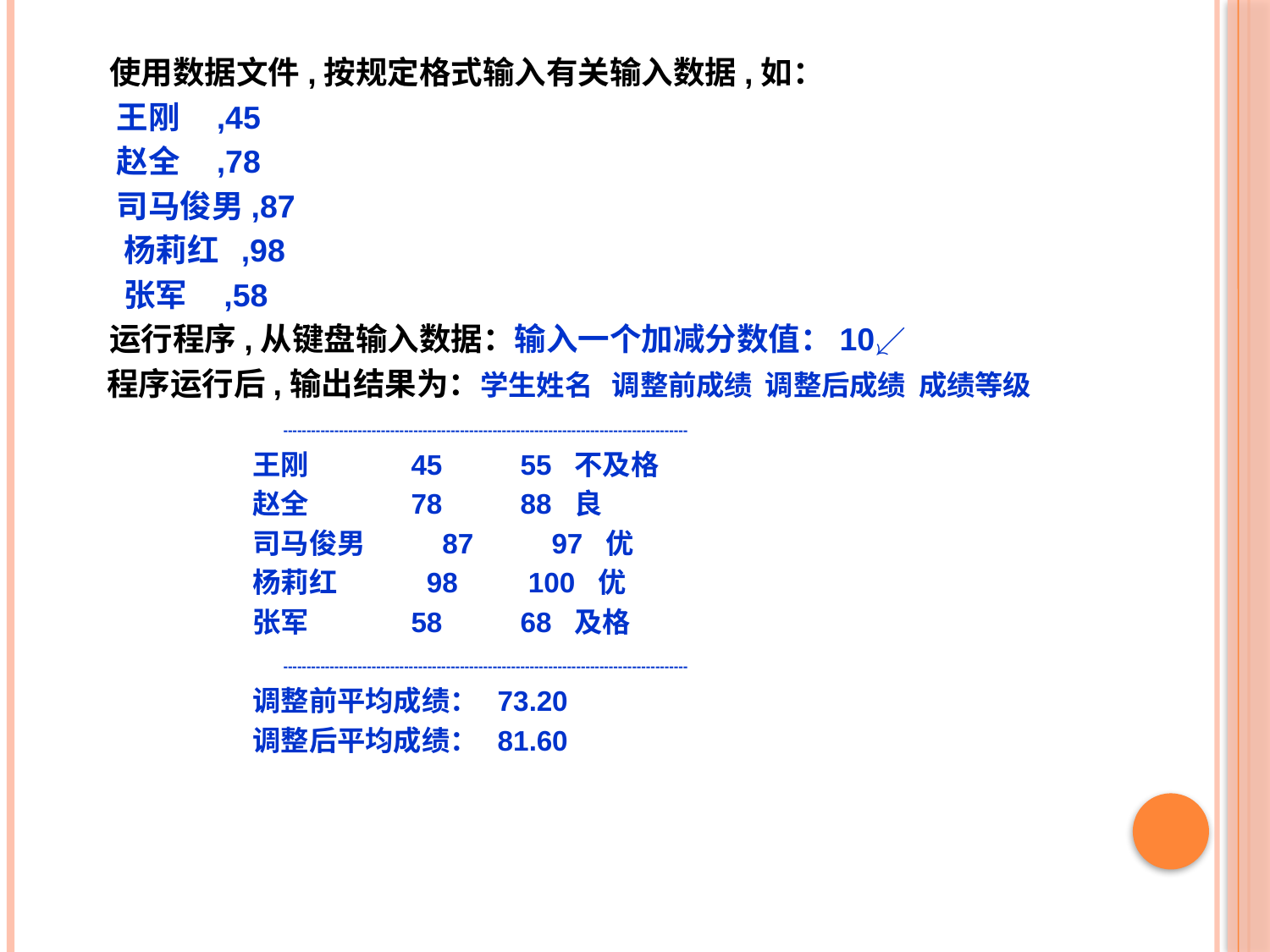

使用数据文件,按规定格式输入有关输入数据,如：
   王刚    ,45
   赵全    ,78
   司马俊男,87
    杨莉红  ,98
    张军    ,58
  运行程序,从键盘输入数据：输入一个加减分数值：10↙
  程序运行后,输出结果为：学生姓名   调整前成绩  调整后成绩  成绩等级
                         ---------------------------------------------------------------------------------------
                         王刚               45          55  不及格
                         赵全               78          88  良
                         司马俊男           87          97  优
                         杨莉红             98         100  优
                         张军               58          68  及格
                         ---------------------------------------------------------------------------------------
                         调整前平均成绩：  73.20
                         调整后平均成绩：  81.60